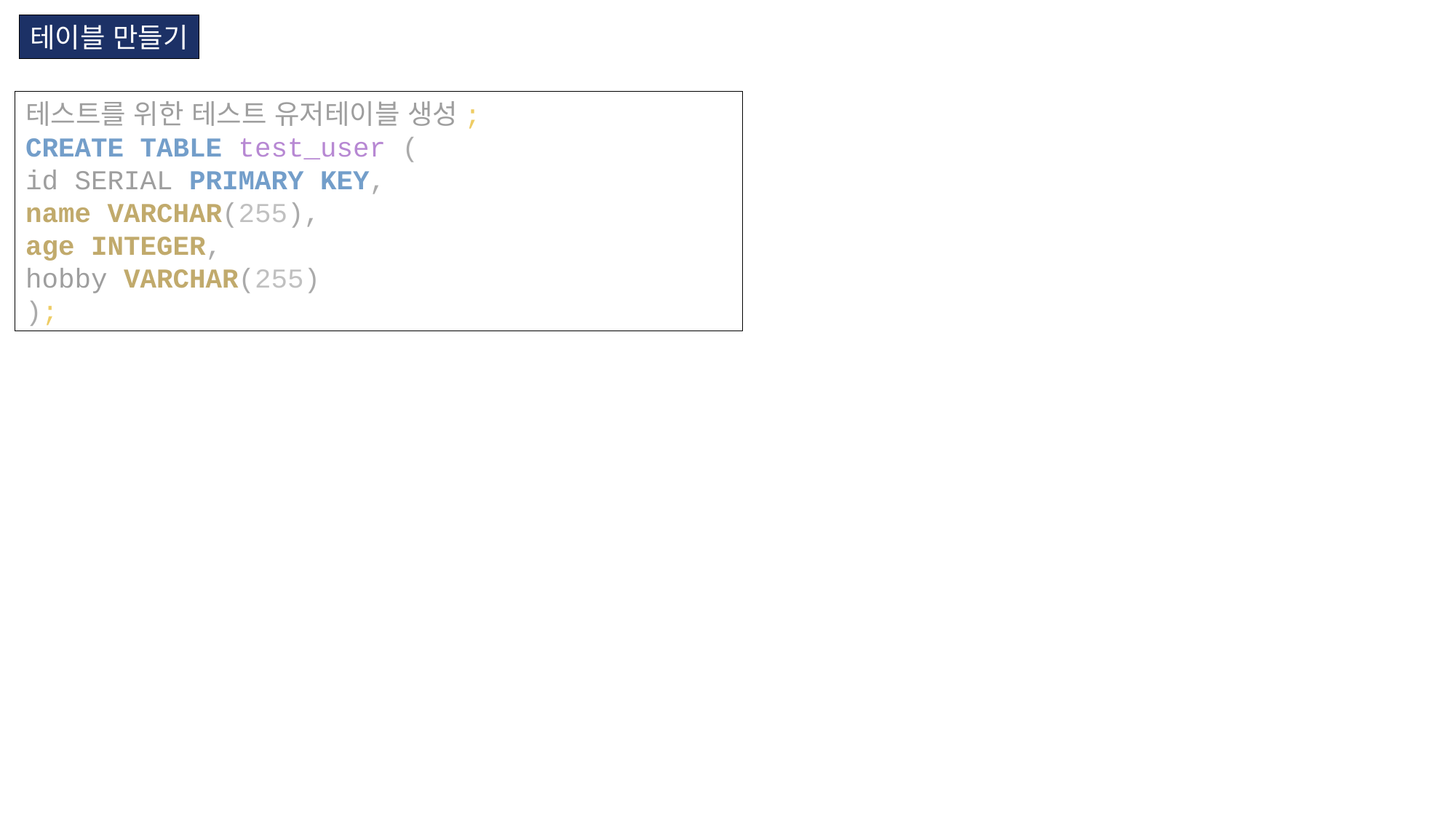

테이블 만들기
테스트를 위한 테스트 유저테이블 생성;
CREATE TABLE test_user (
id SERIAL PRIMARY KEY,
name VARCHAR(255),
age INTEGER,
hobby VARCHAR(255)
);